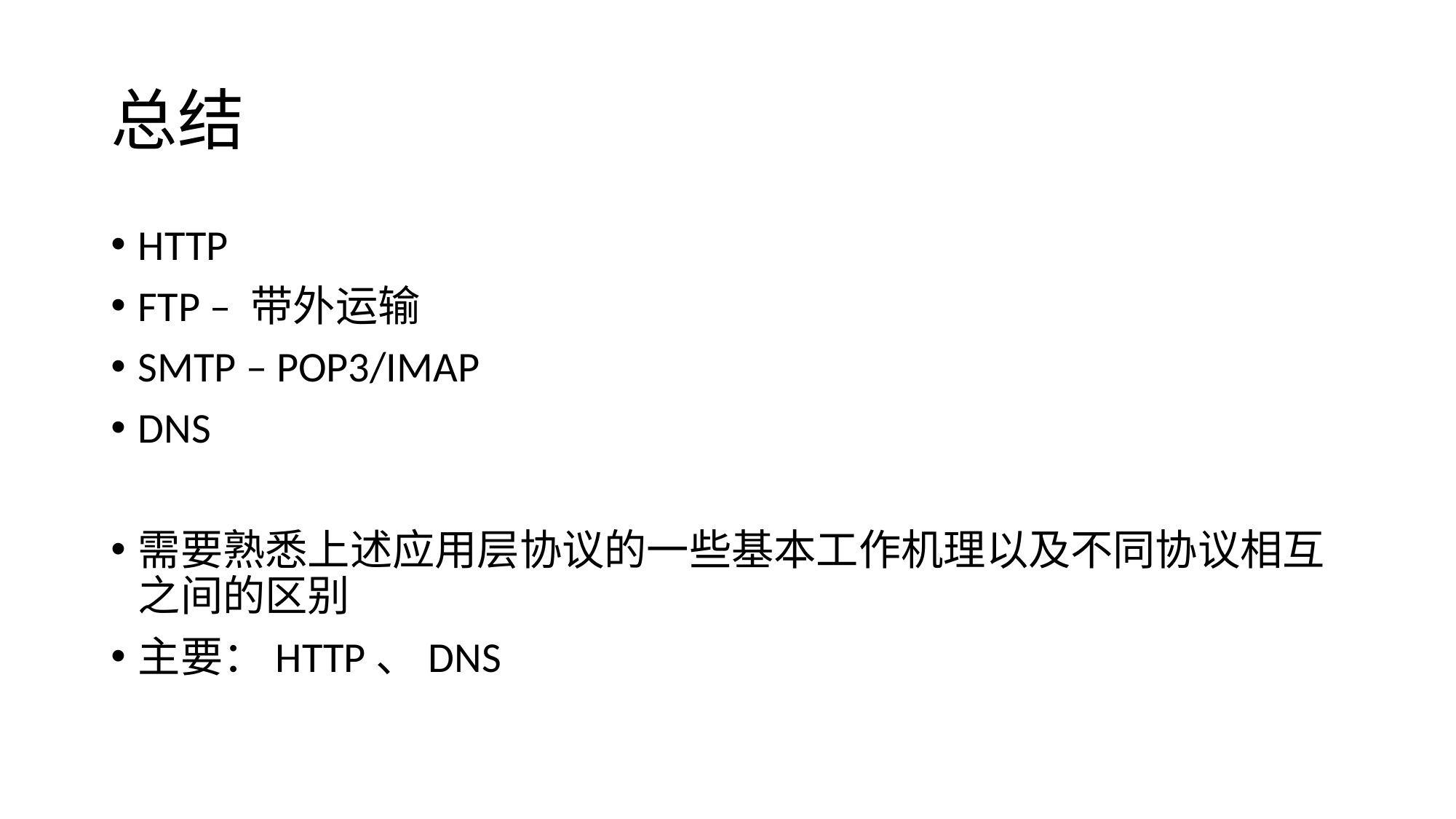

# 总结
HTTP
FTP – 带外运输
SMTP – POP3/IMAP
DNS

需要熟悉上述应用层协议的一些基本工作机理以及不同协议相互之间的区别
主要：HTTP、DNS